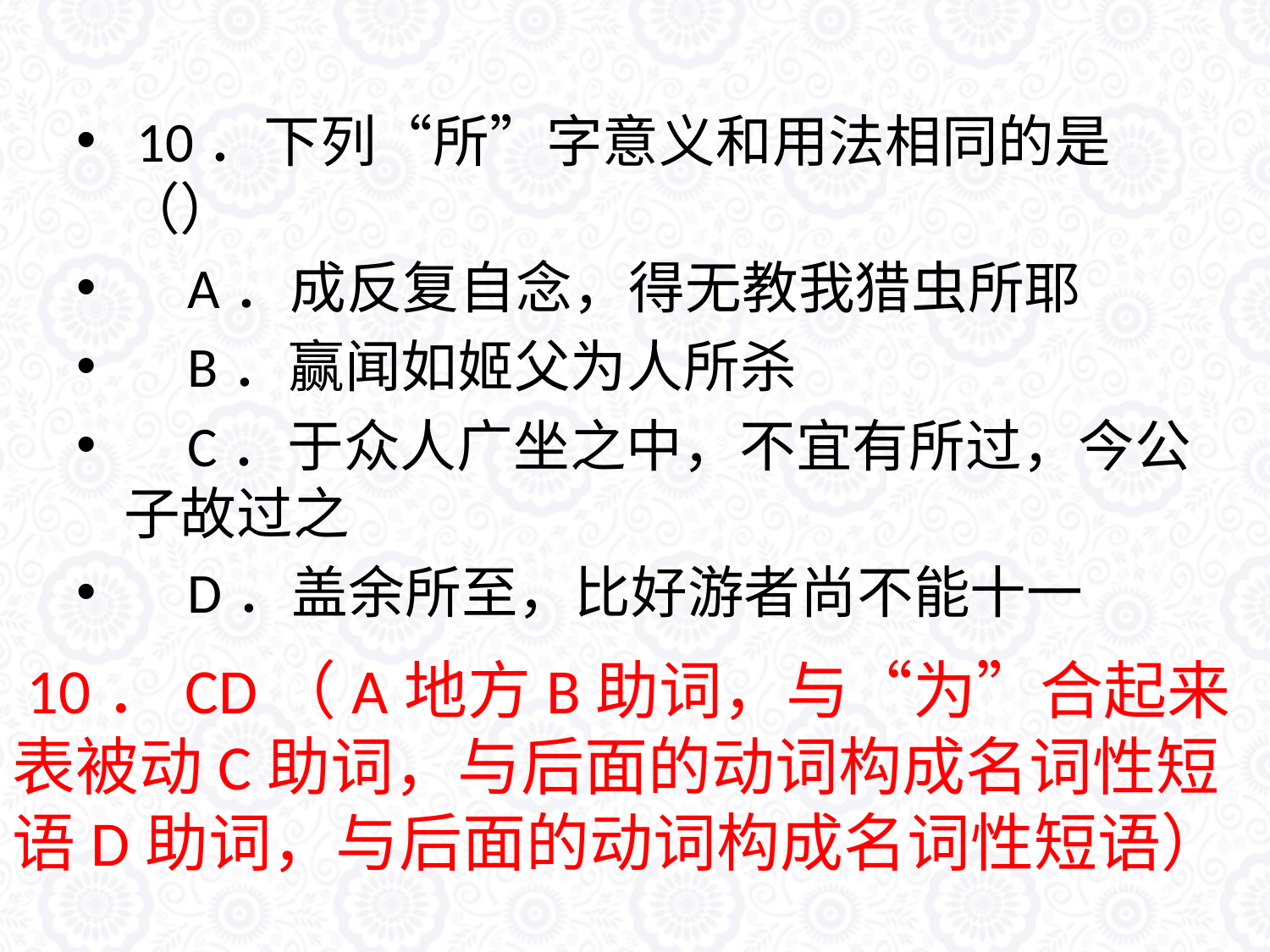

#
 10．下列“所”字意义和用法相同的是（）
     A．成反复自念，得无教我猎虫所耶
     B．赢闻如姬父为人所杀
     C．于众人广坐之中，不宜有所过，今公子故过之
     D．盖余所至，比好游者尚不能十一

 10．CD（A地方B助词，与“为”合起来表被动C助词，与后面的动词构成名词性短语D助词，与后面的动词构成名词性短语）